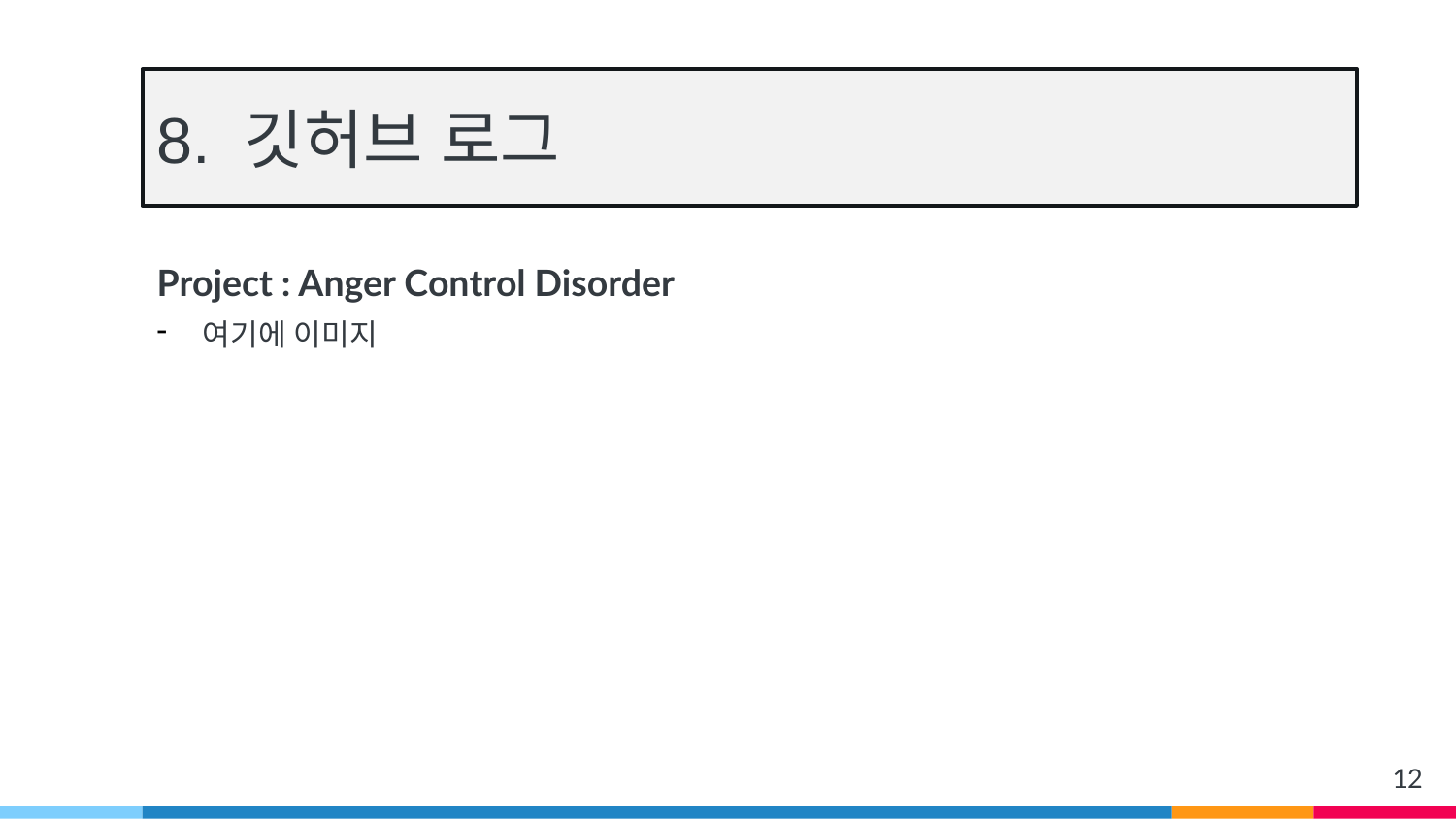

# 8. 깃허브 로그

Project : Anger Control Disorder
여기에 이미지
12